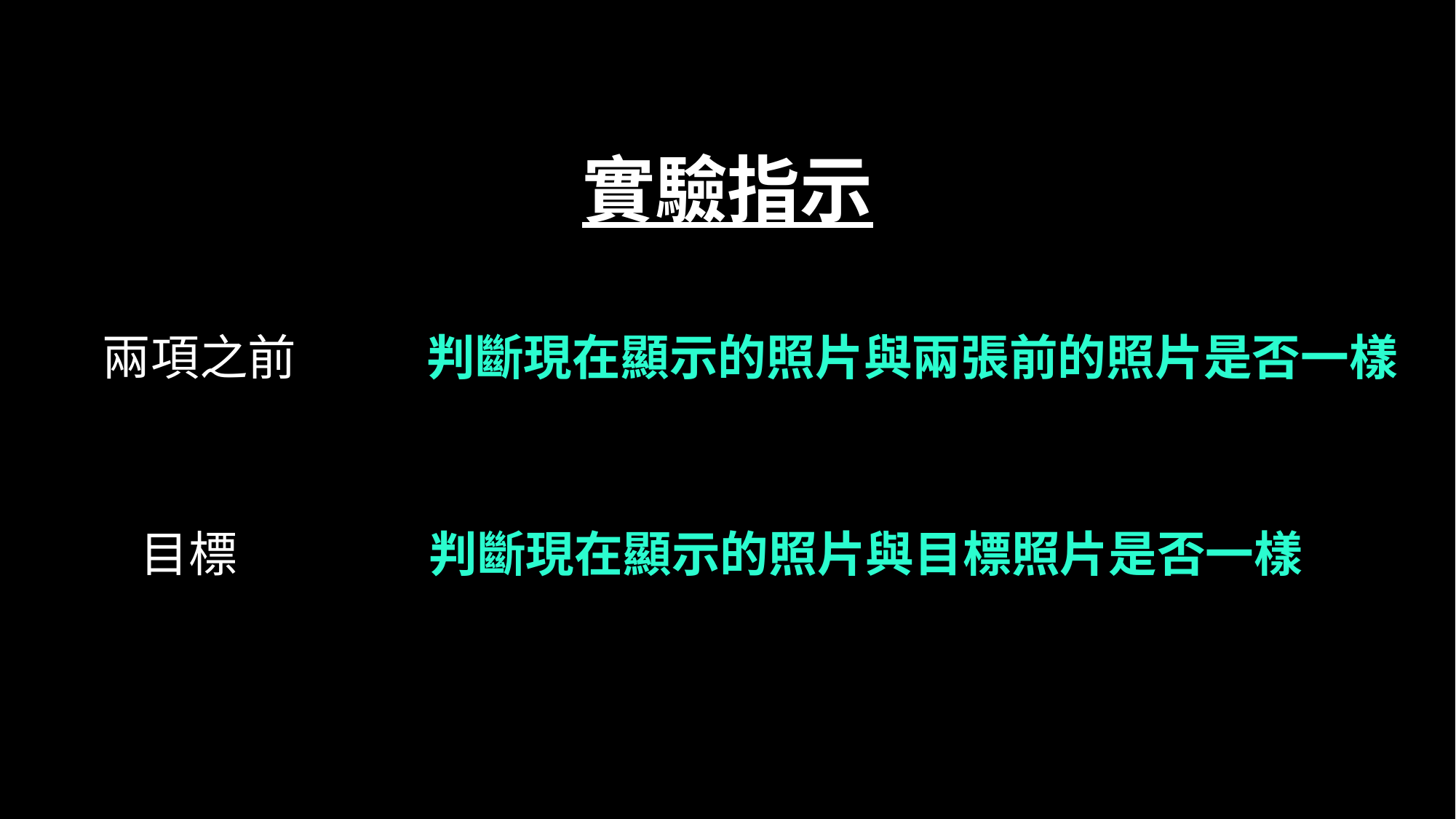

實驗指示
兩項之前
判斷現在顯示的照片與兩張前的照片是否一樣
判斷現在顯示的照片與目標照片是否一樣
目標